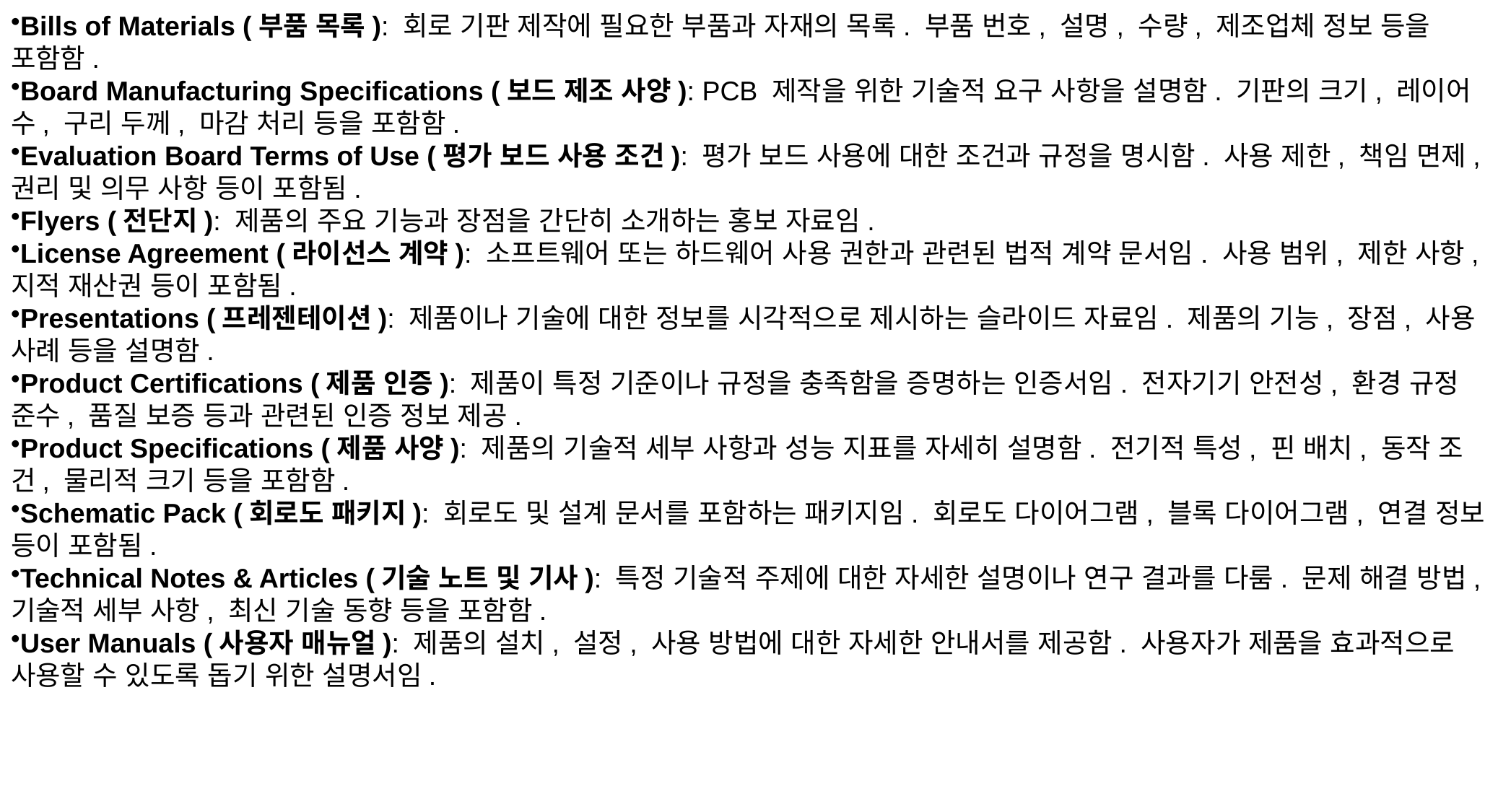

Bills of Materials (부품 목록): 회로 기판 제작에 필요한 부품과 자재의 목록. 부품 번호, 설명, 수량, 제조업체 정보 등을 포함함.
Board Manufacturing Specifications (보드 제조 사양): PCB 제작을 위한 기술적 요구 사항을 설명함. 기판의 크기, 레이어 수, 구리 두께, 마감 처리 등을 포함함.
Evaluation Board Terms of Use (평가 보드 사용 조건): 평가 보드 사용에 대한 조건과 규정을 명시함. 사용 제한, 책임 면제, 권리 및 의무 사항 등이 포함됨.
Flyers (전단지): 제품의 주요 기능과 장점을 간단히 소개하는 홍보 자료임.
License Agreement (라이선스 계약): 소프트웨어 또는 하드웨어 사용 권한과 관련된 법적 계약 문서임. 사용 범위, 제한 사항, 지적 재산권 등이 포함됨.
Presentations (프레젠테이션): 제품이나 기술에 대한 정보를 시각적으로 제시하는 슬라이드 자료임. 제품의 기능, 장점, 사용 사례 등을 설명함.
Product Certifications (제품 인증): 제품이 특정 기준이나 규정을 충족함을 증명하는 인증서임. 전자기기 안전성, 환경 규정 준수, 품질 보증 등과 관련된 인증 정보 제공.
Product Specifications (제품 사양): 제품의 기술적 세부 사항과 성능 지표를 자세히 설명함. 전기적 특성, 핀 배치, 동작 조건, 물리적 크기 등을 포함함.
Schematic Pack (회로도 패키지): 회로도 및 설계 문서를 포함하는 패키지임. 회로도 다이어그램, 블록 다이어그램, 연결 정보 등이 포함됨.
Technical Notes & Articles (기술 노트 및 기사): 특정 기술적 주제에 대한 자세한 설명이나 연구 결과를 다룸. 문제 해결 방법, 기술적 세부 사항, 최신 기술 동향 등을 포함함.
User Manuals (사용자 매뉴얼): 제품의 설치, 설정, 사용 방법에 대한 자세한 안내서를 제공함. 사용자가 제품을 효과적으로 사용할 수 있도록 돕기 위한 설명서임.